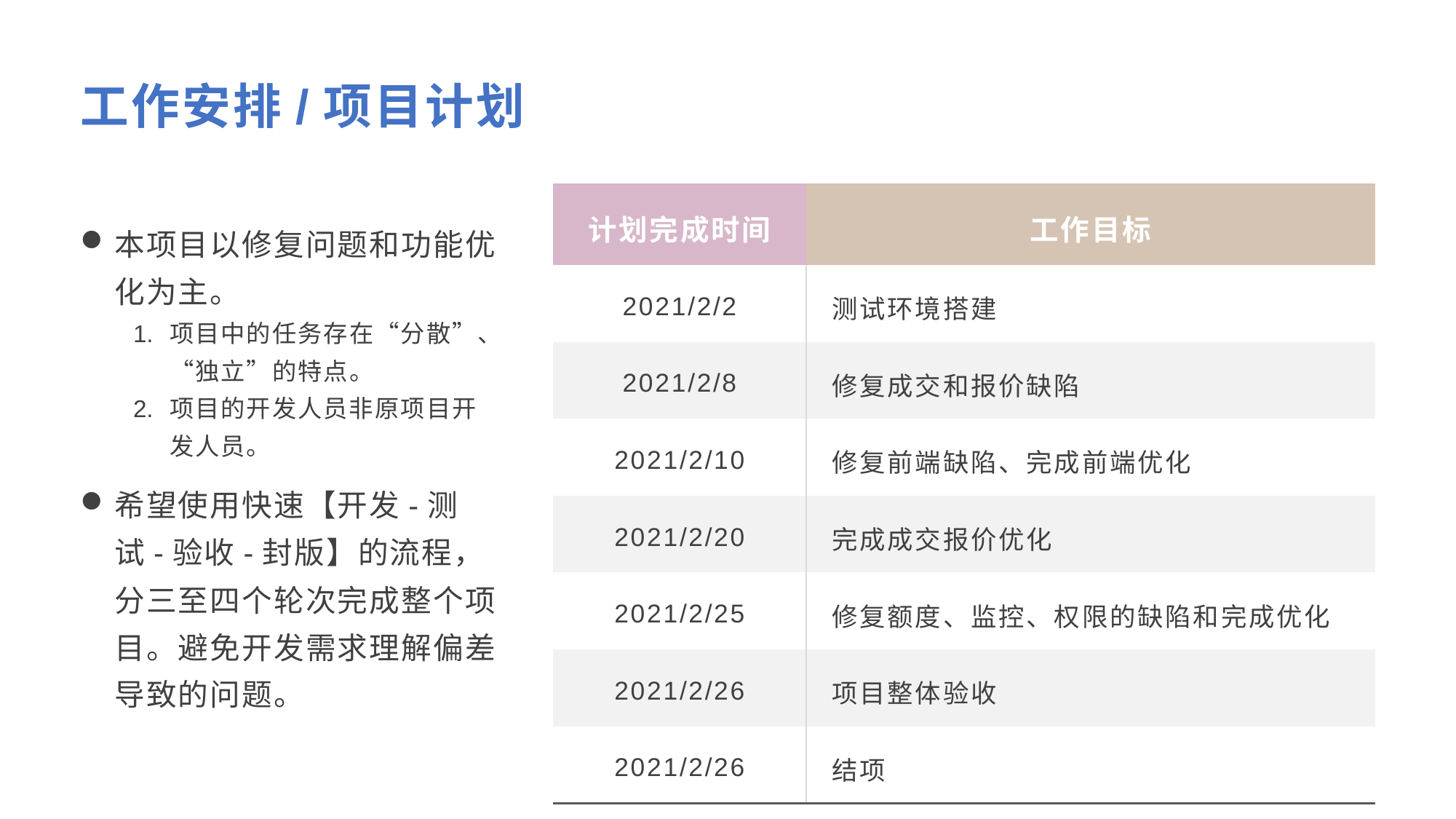

工作安排/项目计划
本项目以修复问题和功能优化为主。
项目中的任务存在“分散”、“独立”的特点。
项目的开发人员非原项目开发人员。
希望使用快速【开发-测试-验收-封版】的流程，分三至四个轮次完成整个项目。避免开发需求理解偏差导致的问题。
| 计划完成时间 | 工作目标 |
| --- | --- |
| 2021/2/2 | 测试环境搭建 |
| 2021/2/8 | 修复成交和报价缺陷 |
| 2021/2/10 | 修复前端缺陷、完成前端优化 |
| 2021/2/20 | 完成成交报价优化 |
| 2021/2/25 | 修复额度、监控、权限的缺陷和完成优化 |
| 2021/2/26 | 项目整体验收 |
| 2021/2/26 | 结项 |